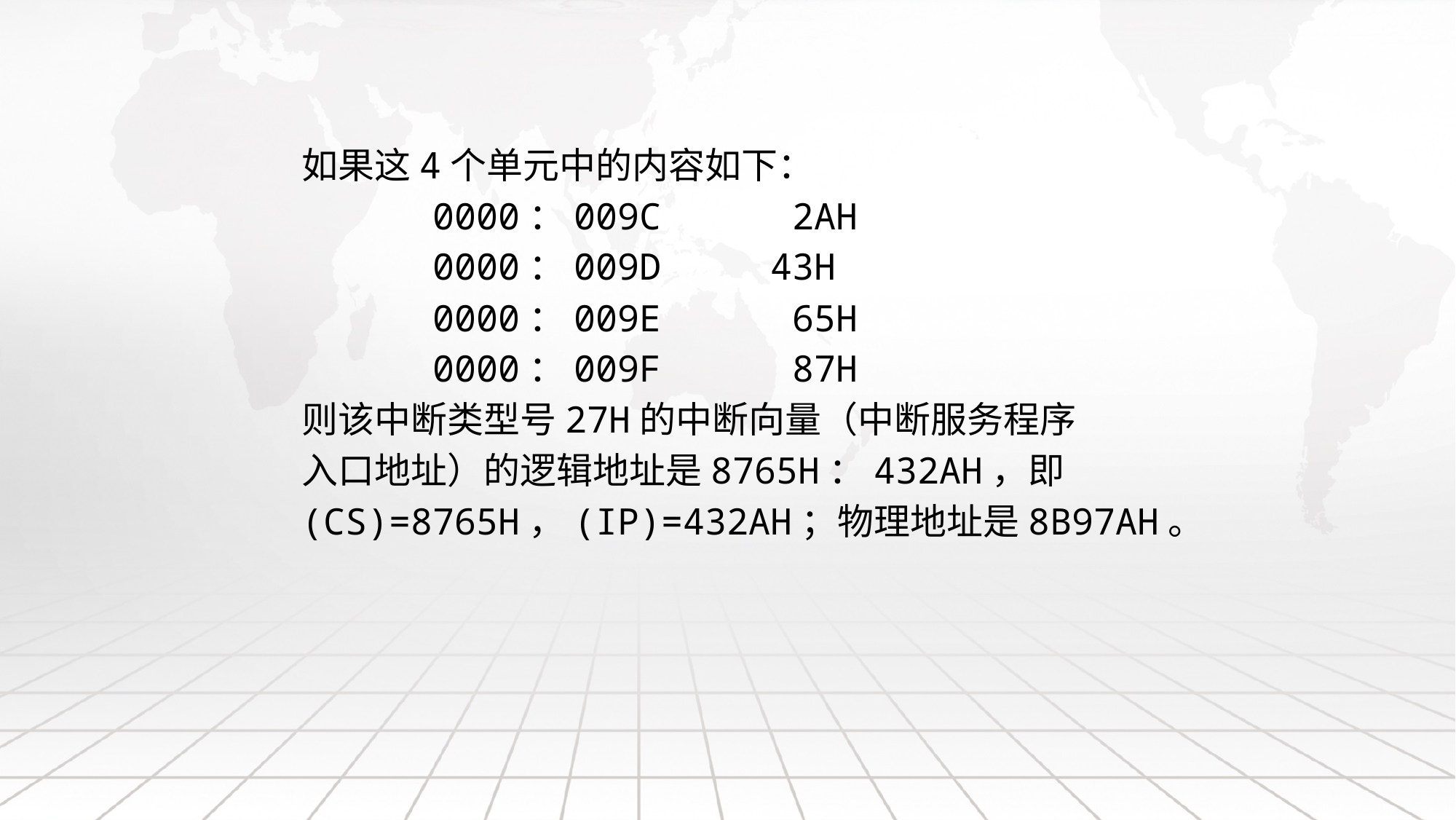

如果这4个单元中的内容如下：
      0000：009C      2AH
      0000：009D     43H
      0000：009E      65H
      0000：009F      87H
则该中断类型号27H的中断向量（中断服务程序
入口地址）的逻辑地址是8765H：432AH，即
(CS)=8765H，(IP)=432AH；物理地址是8B97AH。